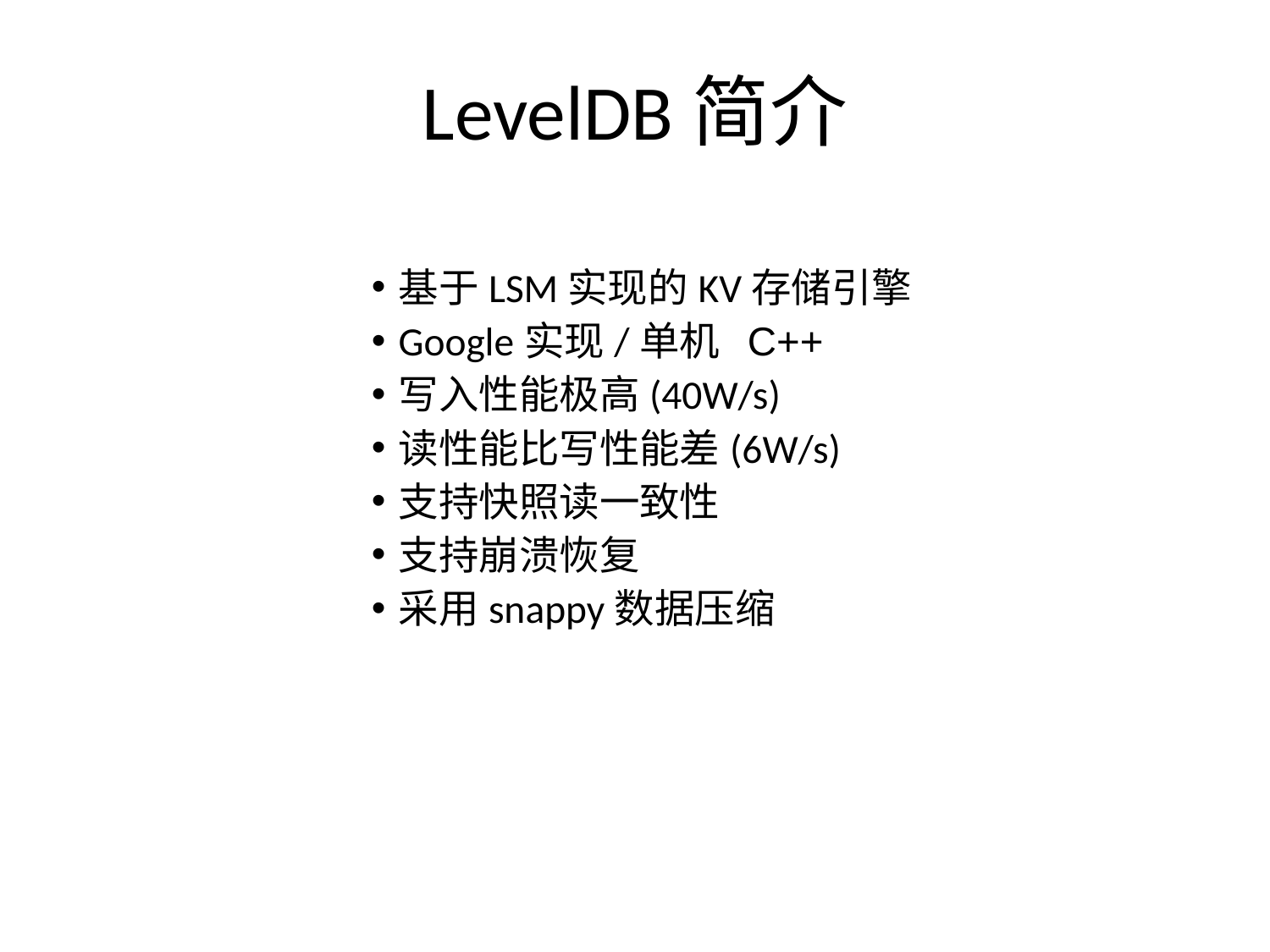

# LevelDB简介
基于LSM实现的KV存储引擎
Google实现/单机  C++
写入性能极高(40W/s)
读性能比写性能差(6W/s)
支持快照读一致性
支持崩溃恢复
采用snappy数据压缩